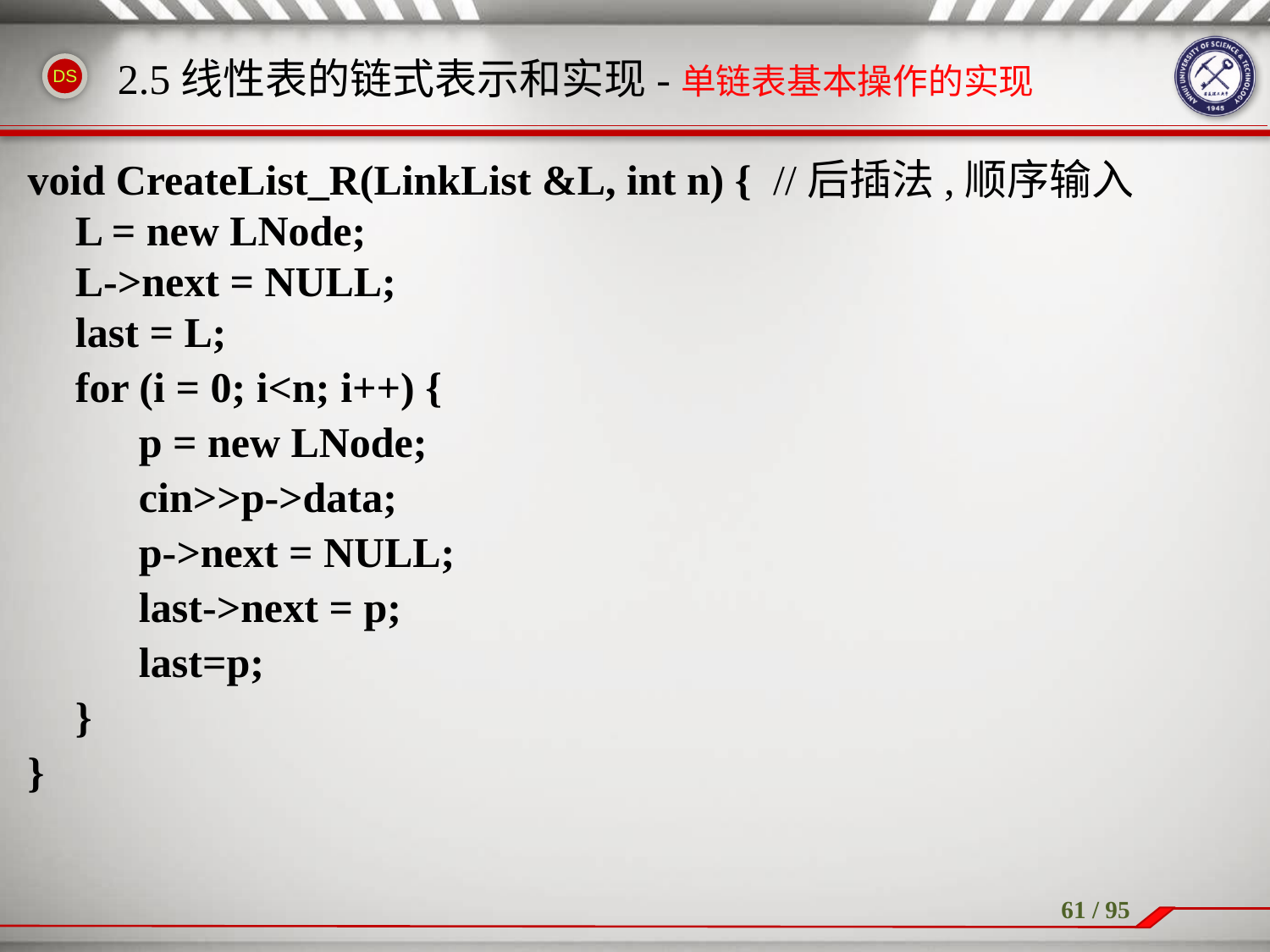

# 2.5线性表的链式表示和实现-单链表基本操作的实现
void CreateList_R(LinkList &L, int n) {  //后插法,顺序输入
	L = new LNode;
L->next = NULL;
	last = L;
	for (i = 0; i<n; i++) {
p = new LNode;
cin>>p->data;
p->next = NULL;
last->next = p;
last=p;
	}
}